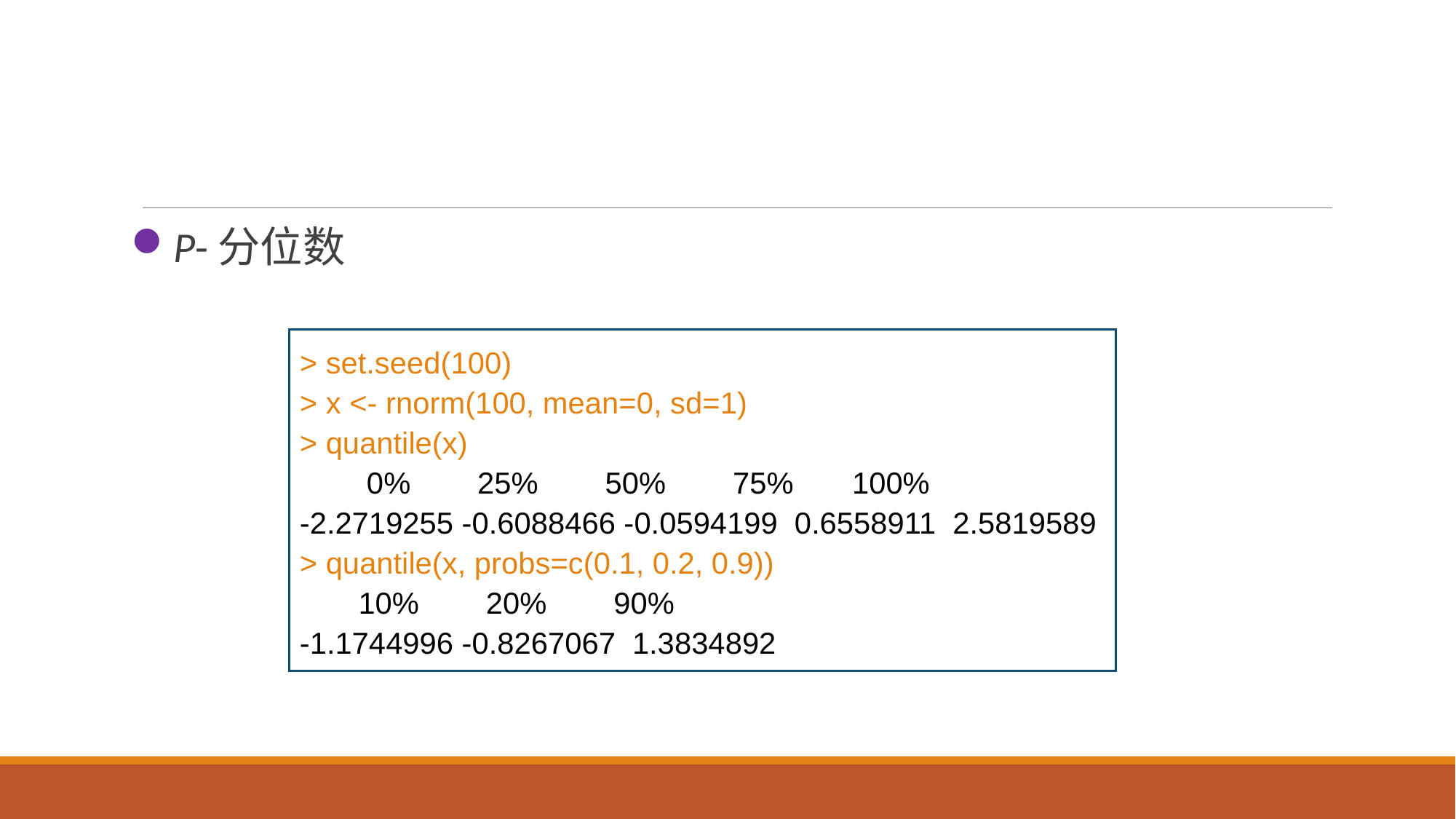

#
P-分位数

> set.seed(100)
> x <- rnorm(100, mean=0, sd=1)
> quantile(x)
        0%        25%        50%        75%       100%
-2.2719255 -0.6088466 -0.0594199  0.6558911  2.5819589
> quantile(x, probs=c(0.1, 0.2, 0.9))
       10%        20%        90%
-1.1744996 -0.8267067  1.3834892